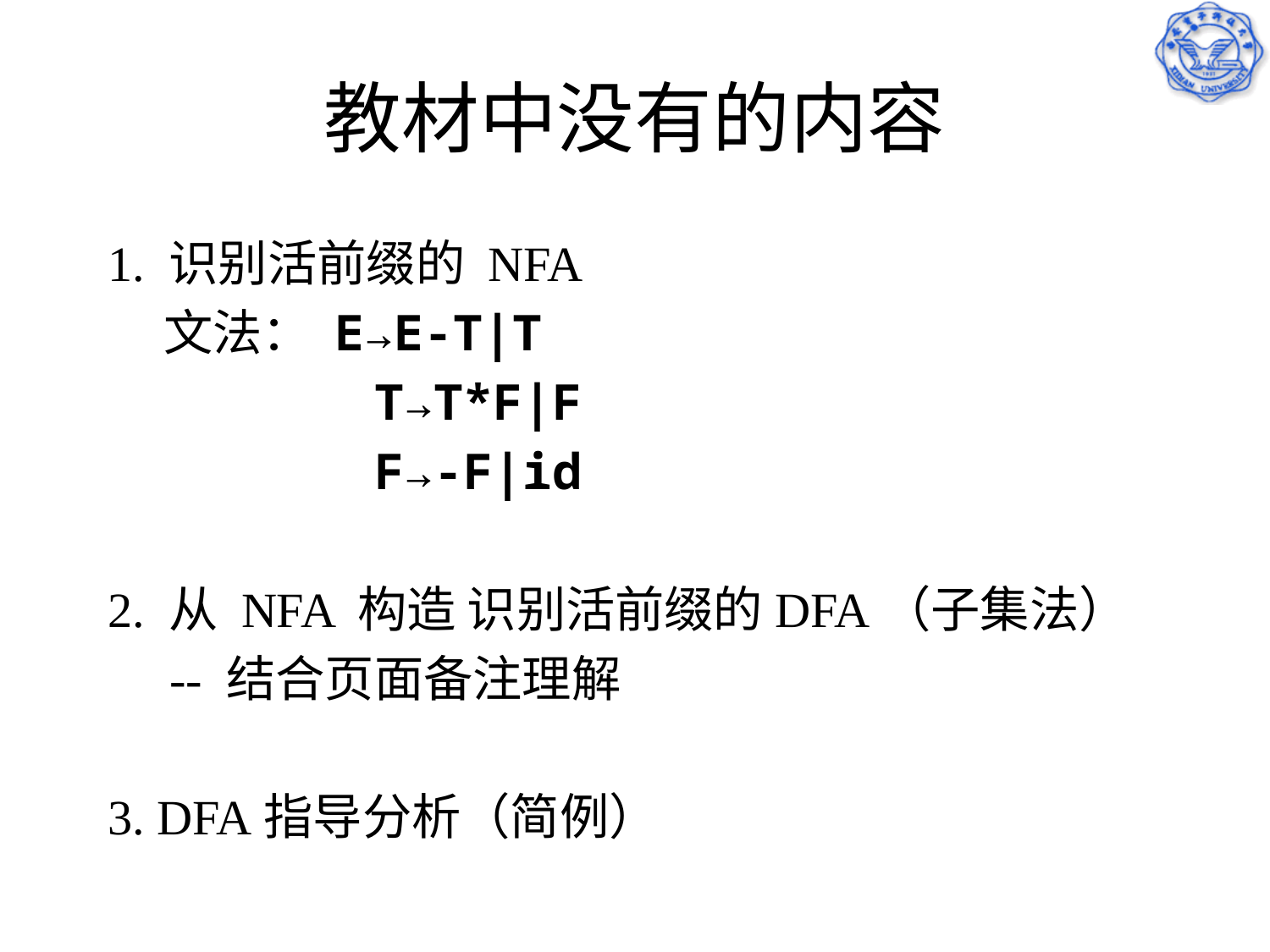

# 教材中没有的内容
1. 识别活前缀的 NFA
    文法： E→E-T|T
         T→T*F|F
         F→-F|id

2. 从 NFA 构造 识别活前缀的DFA（子集法）
     -- 结合页面备注理解

3. DFA指导分析（简例）